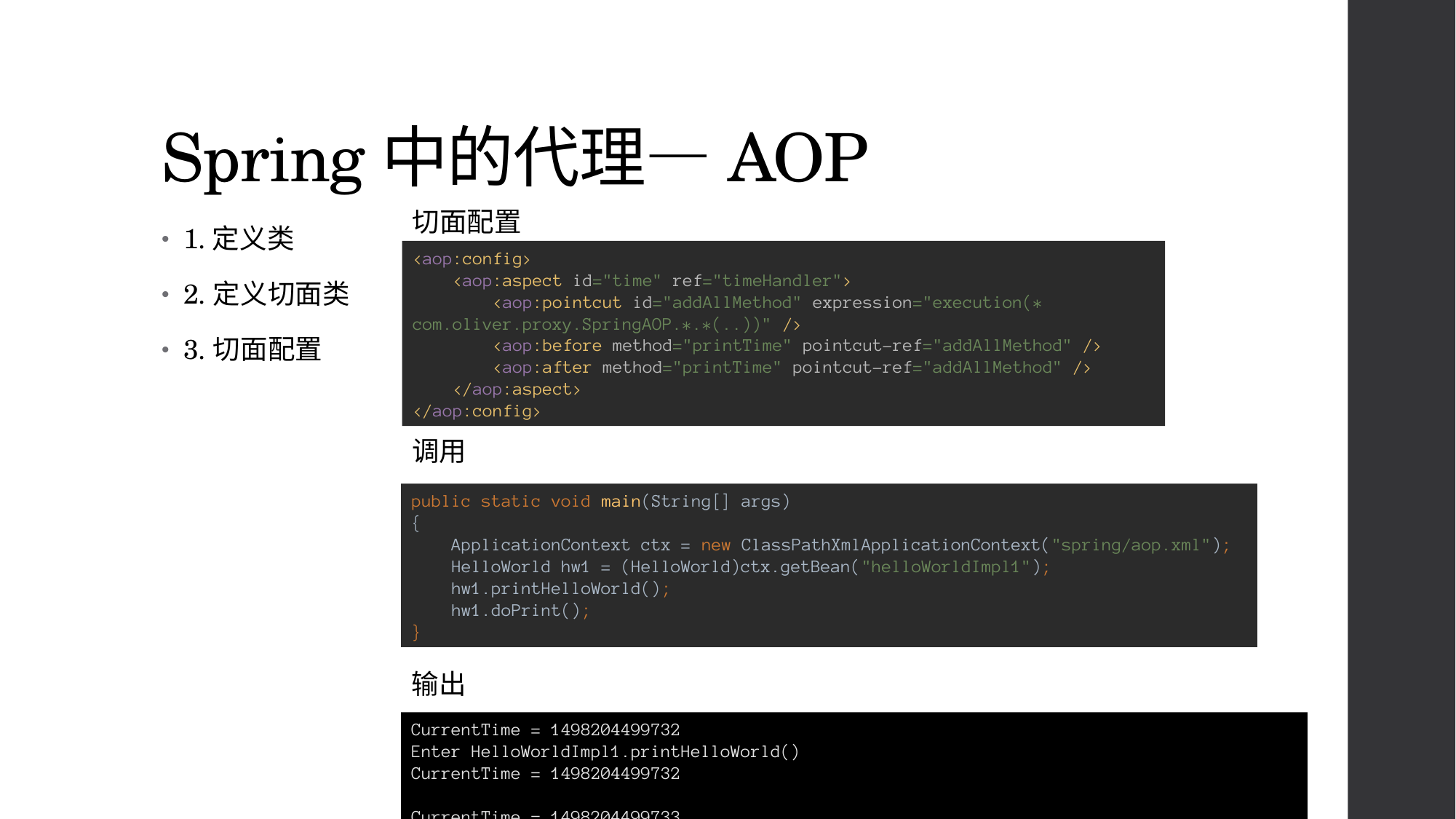

# Spring中的代理—AOP
切面配置
1.定义类
2.定义切面类
3.切面配置
<aop:config>
    <aop:aspect id="time" ref="timeHandler">
        <aop:pointcut id="addAllMethod" expression="execution(* com.oliver.proxy.SpringAOP.*.*(..))" />
        <aop:before method="printTime" pointcut-ref="addAllMethod" />
        <aop:after method="printTime" pointcut-ref="addAllMethod" />
    </aop:aspect>
</aop:config>
调用
public static void main(String[] args)
{
    ApplicationContext ctx = new ClassPathXmlApplicationContext("spring/aop.xml");
    HelloWorld hw1 = (HelloWorld)ctx.getBean("helloWorldImpl1");
    hw1.printHelloWorld();
    hw1.doPrint();
}

输出
CurrentTime = 1498204499732
Enter HelloWorldImpl1.printHelloWorld()
CurrentTime = 1498204499732

CurrentTime = 1498204499733
Enter HelloWorldImpl1.doPrint()
CurrentTime = 1498204499733